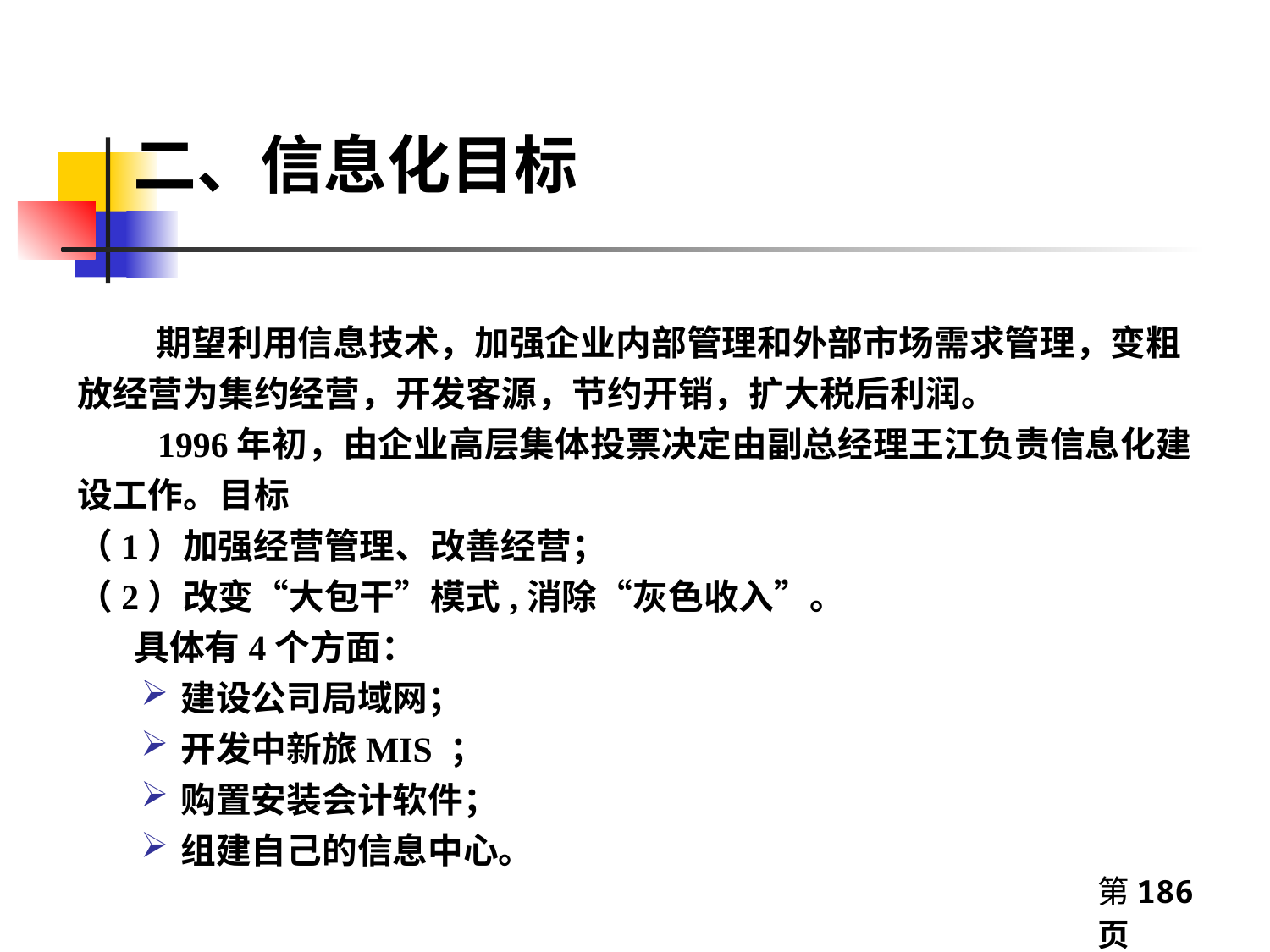

二、信息化目标
         期望利用信息技术，加强企业内部管理和外部市场需求管理，变粗放经营为集约经营，开发客源，节约开销，扩大税后利润。
         1996年初，由企业高层集体投票决定由副总经理王江负责信息化建设工作。目标
（1）加强经营管理、改善经营；
（2）改变“大包干”模式,消除“灰色收入”。
      具体有4个方面：
建设公司局域网；
开发中新旅MIS ；
购置安装会计软件；
组建自己的信息中心。